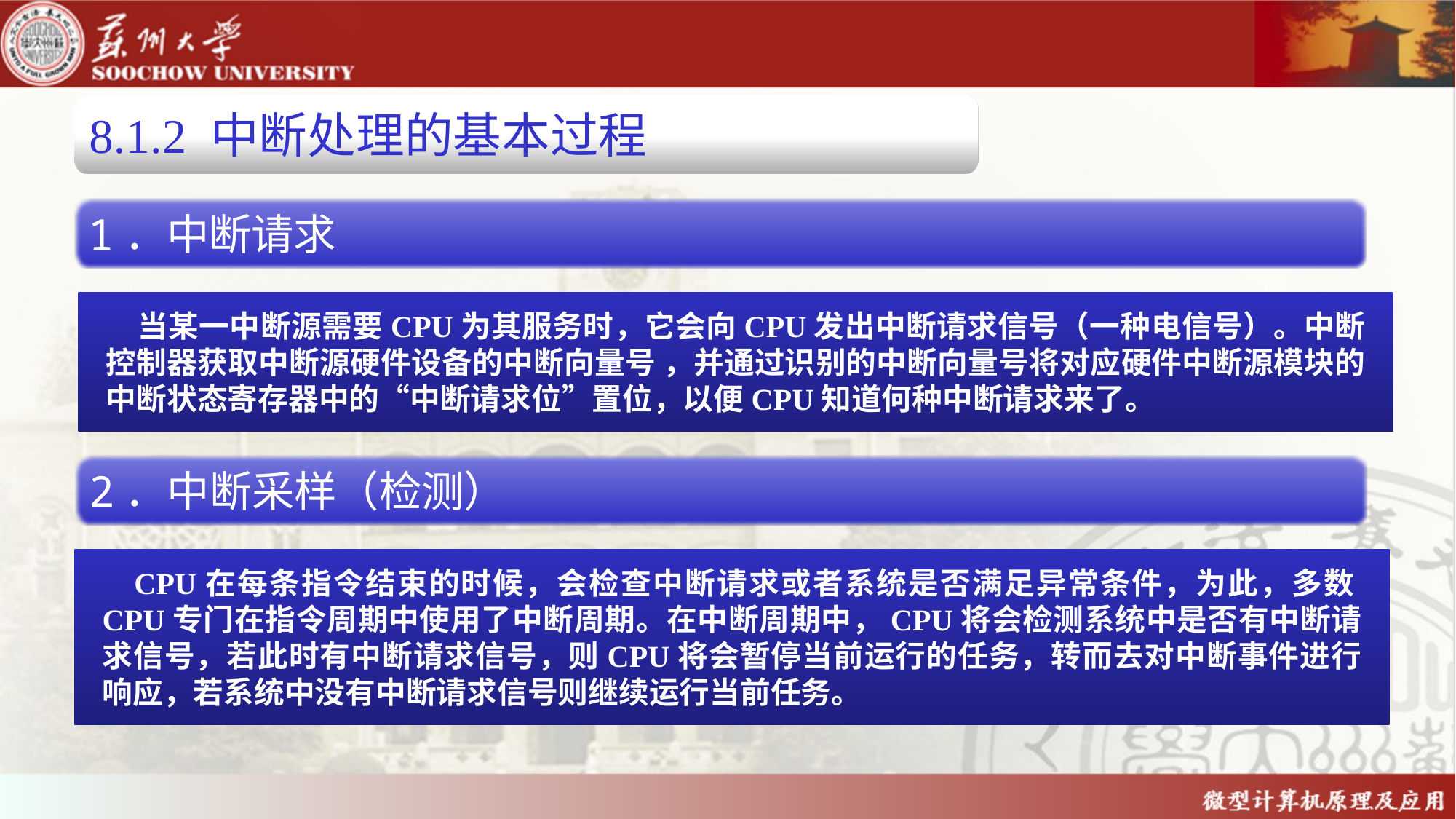

8.1.2 中断处理的基本过程

1．中断请求
当某一中断源需要CPU为其服务时，它会向CPU发出中断请求信号（一种电信号）。中断控制器获取中断源硬件设备的中断向量号 ，并通过识别的中断向量号将对应硬件中断源模块的中断状态寄存器中的“中断请求位”置位，以便CPU知道何种中断请求来了。
2．中断采样（检测）
CPU在每条指令结束的时候，会检查中断请求或者系统是否满足异常条件，为此，多数CPU专门在指令周期中使用了中断周期。在中断周期中，CPU将会检测系统中是否有中断请求信号，若此时有中断请求信号，则CPU将会暂停当前运行的任务，转而去对中断事件进行响应，若系统中没有中断请求信号则继续运行当前任务。